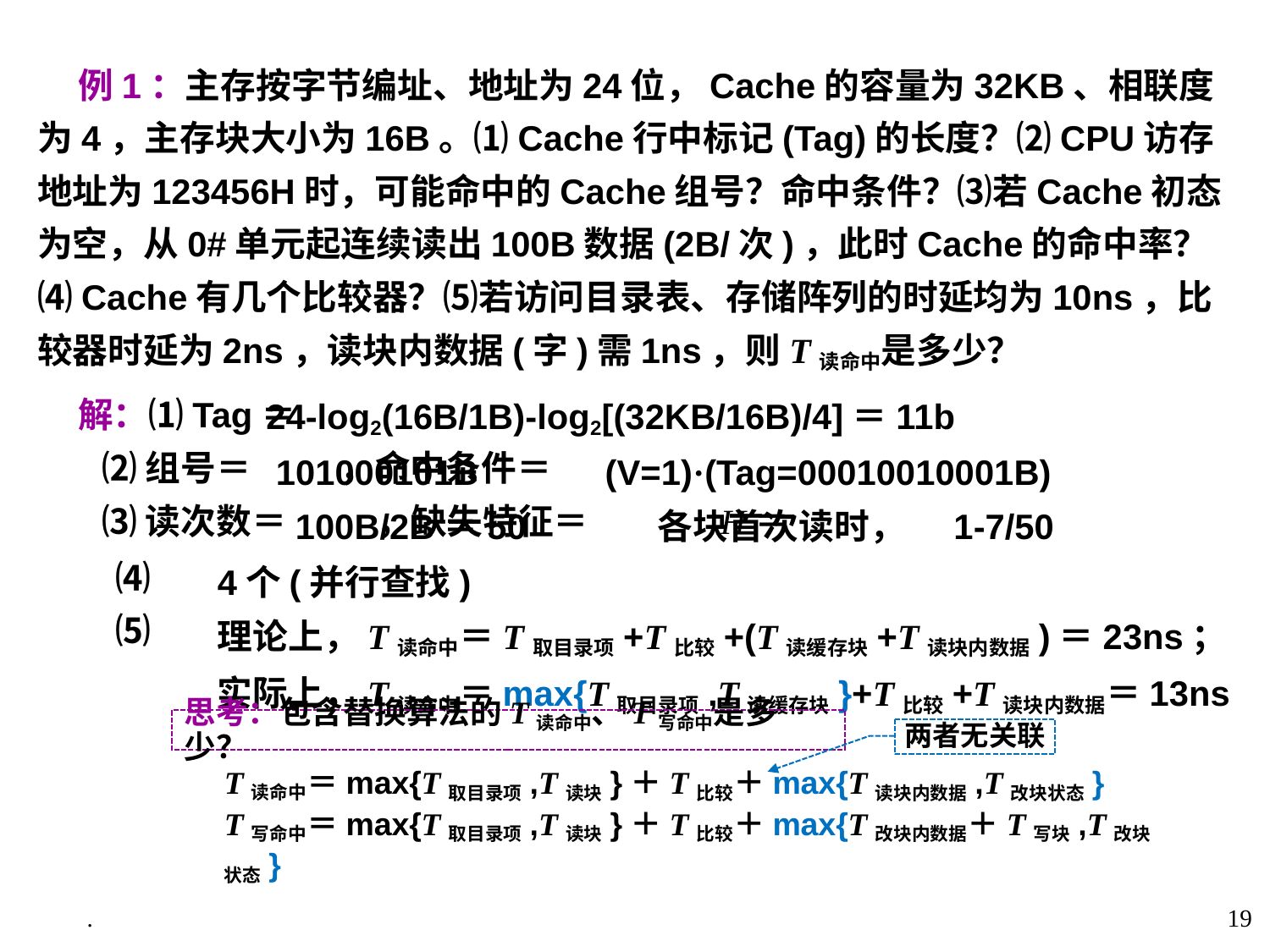

例1：主存按字节编址、地址为24位，Cache的容量为32KB、相联度为4，主存块大小为16B。⑴Cache行中标记(Tag)的长度？⑵CPU访存地址为123456H时，可能命中的Cache组号？命中条件？⑶若Cache初态为空，从0#单元起连续读出100B数据(2B/次)，此时Cache的命中率？⑷Cache有几个比较器？⑸若访问目录表、存储阵列的时延均为10ns，比较器时延为2ns，读块内数据(字)需1ns，则T读命中是多少？
    解：⑴Tag＝
        ⑵组号＝           ，命中条件＝
        ⑶读次数＝            ，缺失特征＝              H＝
        ⑷
        ⑸
     24-log2(16B/1B)-log2[(32KB/16B)/4]＝11b
      101000101B             (V=1)·(Tag=00010010001B)
        100B/2B＝50             各块首次读时，     1-7/50
4个(并行查找)
理论上，T读命中＝T取目录项+T比较+(T读缓存块+T读块内数据)＝23ns；
实际上，T读命中＝max{T取目录项,T读缓存块}+T比较+T读块内数据＝13ns
思考：包含替换算法的T读命中、T写命中是多少？
两者无关联
T读命中＝max{T取目录项,T读块}＋T比较＋max{T读块内数据,T改块状态}
T写命中＝max{T取目录项,T读块}＋T比较＋max{T改块内数据＋T写块,T改块状态}
.
19